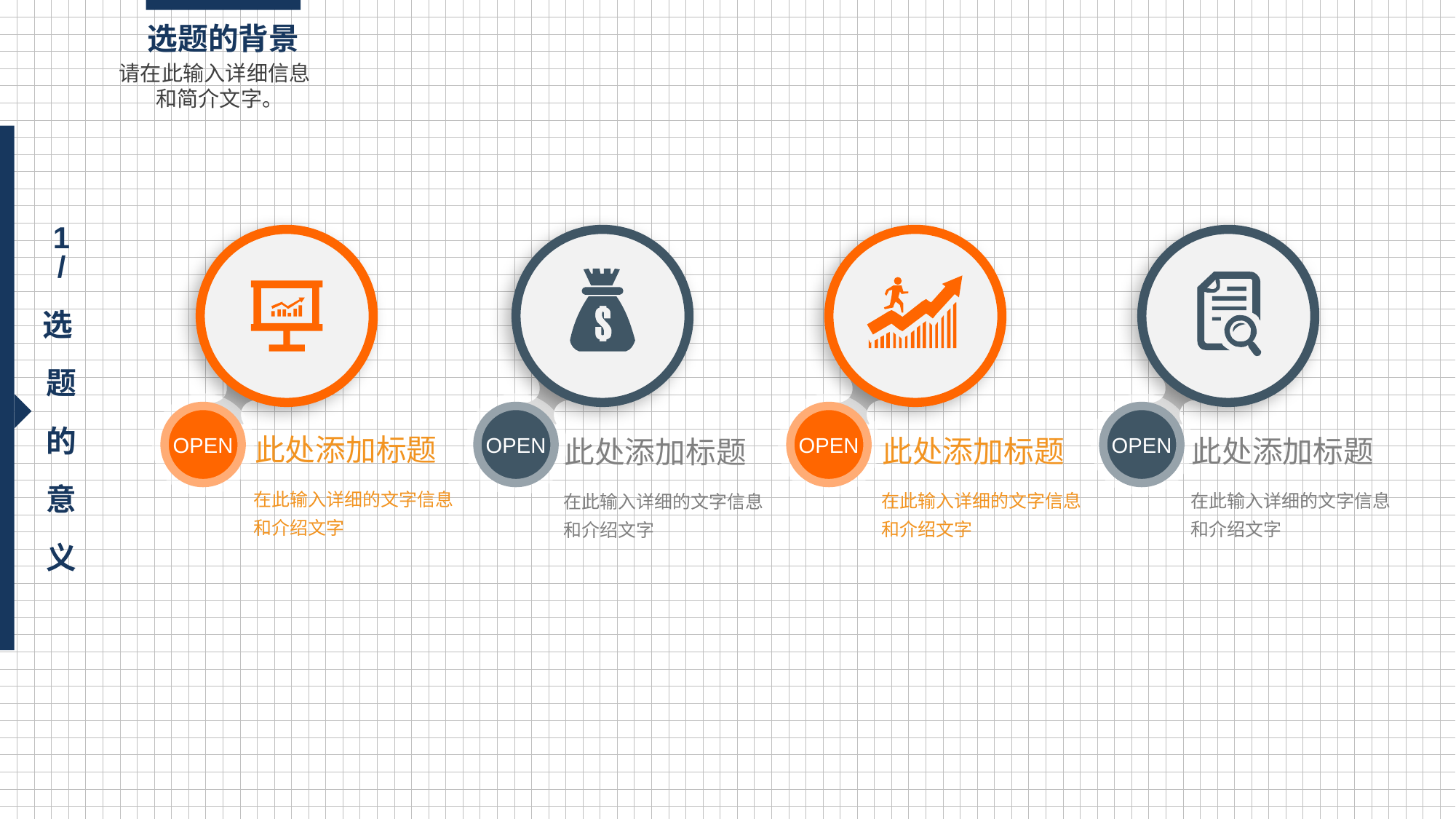

选题的背景
请在此输入详细信息   和简介文字。

1
/

选

题

的

意

义

OPEN

OPEN

OPEN

OPEN
此处添加标题
此处添加标题
此处添加标题
此处添加标题
在此输入详细的文字信息
和介绍文字
在此输入详细的文字信息
和介绍文字
在此输入详细的文字信息
和介绍文字
在此输入详细的文字信息
和介绍文字